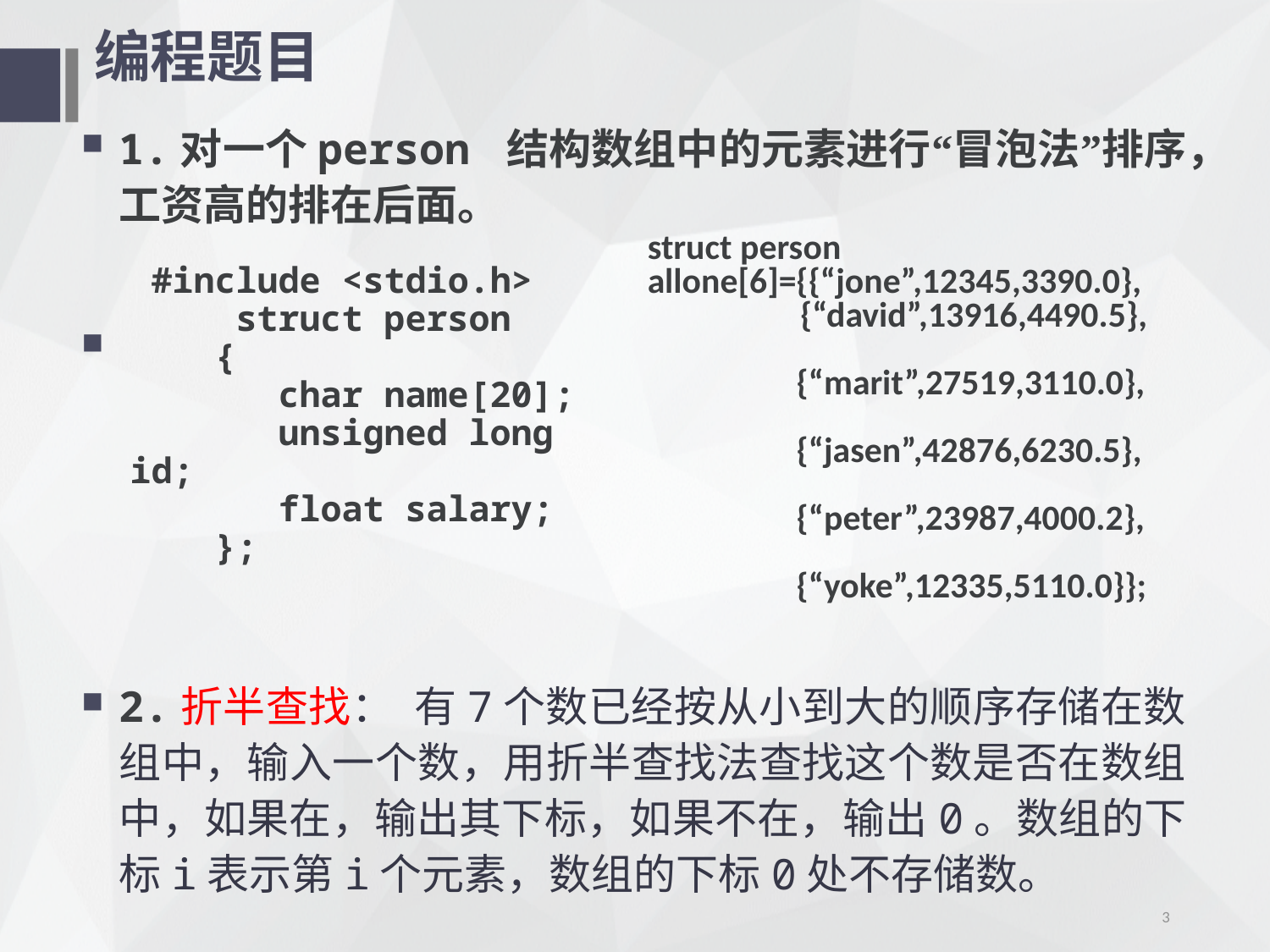

# 编程题目
1.对一个person 结构数组中的元素进行“冒泡法”排序，工资高的排在后面。

2.折半查找：  有7个数已经按从小到大的顺序存储在数组中，输入一个数，用折半查找法查找这个数是否在数组中，如果在，输出其下标，如果不在，输出0。数组的下标i表示第i个元素，数组的下标0处不存储数。

struct person allone[6]={{“jone”,12345,3390.0},
                   {“david”,13916,4490.5},                                  {“marit”,27519,3110.0},                                          {“jasen”,42876,6230.5},                                          {“peter”,23987,4000.2},                                          {“yoke”,12335,5110.0}};

 #include <stdio.h>
     struct person
    {
       char name[20];
       unsigned long id;
       float salary;
    };
3